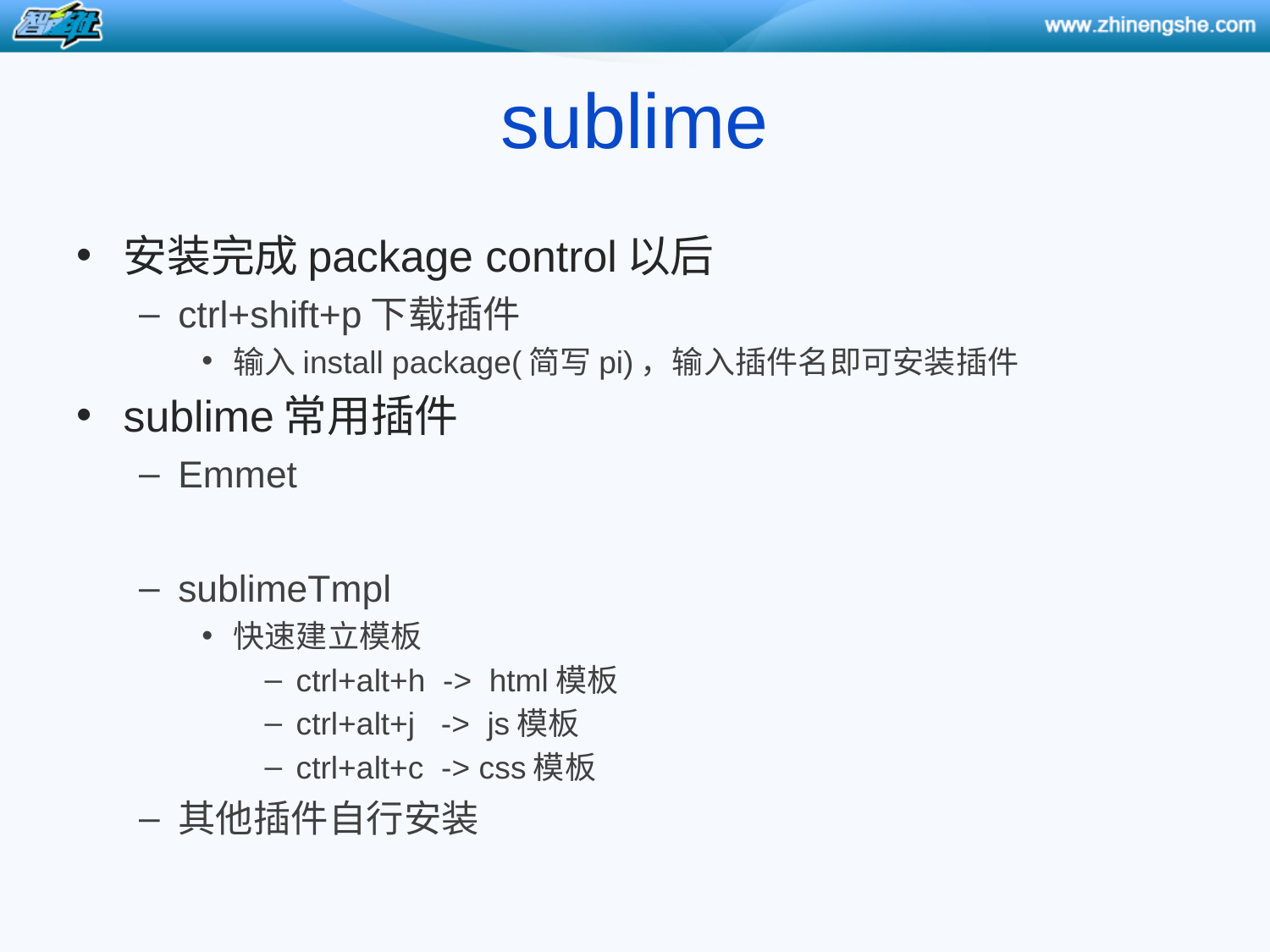

# sublime
安装完成package control以后
ctrl+shift+p下载插件
输入install package(简写pi)，输入插件名即可安装插件
sublime常用插件
Emmet

sublimeTmpl
快速建立模板
ctrl+alt+h  ->  html模板
ctrl+alt+j   ->  js模板
ctrl+alt+c  -> css模板
其他插件自行安装